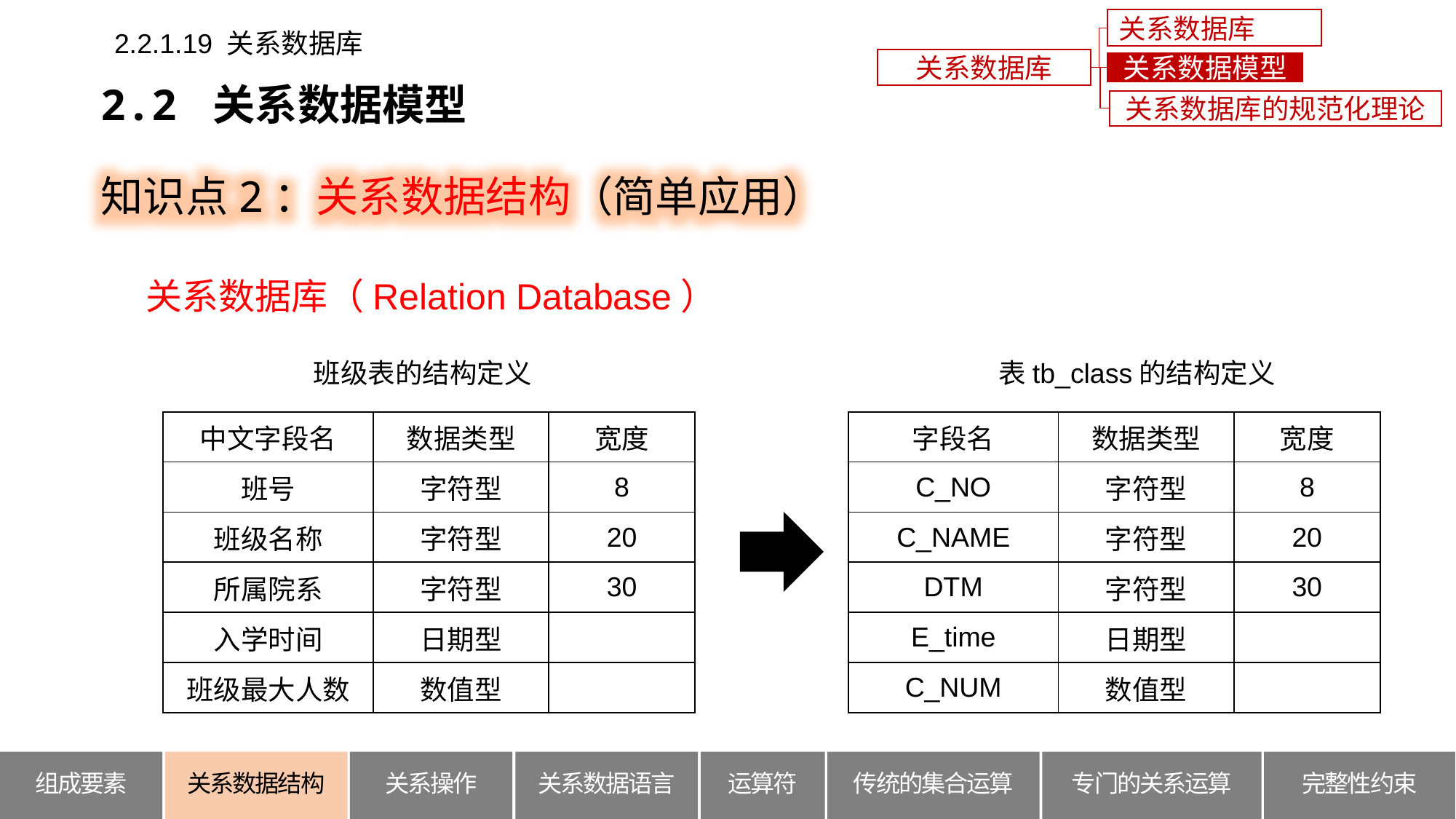

关系数据库概述
2.2.1.19 关系数据库
关系数据库
关系数据模型
2.2 关系数据模型
关系数据库的规范化理论
知识点2：关系数据结构（简单应用）
关系数据库（Relation Database）
表tb_class的结构定义
班级表的结构定义
| 字段名 | 数据类型 | 宽度 |
| --- | --- | --- |
| C\_NO | 字符型 | 8 |
| C\_NAME | 字符型 | 20 |
| DTM | 字符型 | 30 |
| E\_time | 日期型 |  |
| C\_NUM | 数值型 |  |
| 中文字段名 | 数据类型 | 宽度 |
| --- | --- | --- |
| 班号 | 字符型 | 8 |
| 班级名称 | 字符型 | 20 |
| 所属院系 | 字符型 | 30 |
| 入学时间 | 日期型 |  |
| 班级最大人数 | 数值型 |  |

关系数据结构
组成要素
关系操作
关系数据语言
运算符
传统的集合运算
专门的关系运算
完整性约束